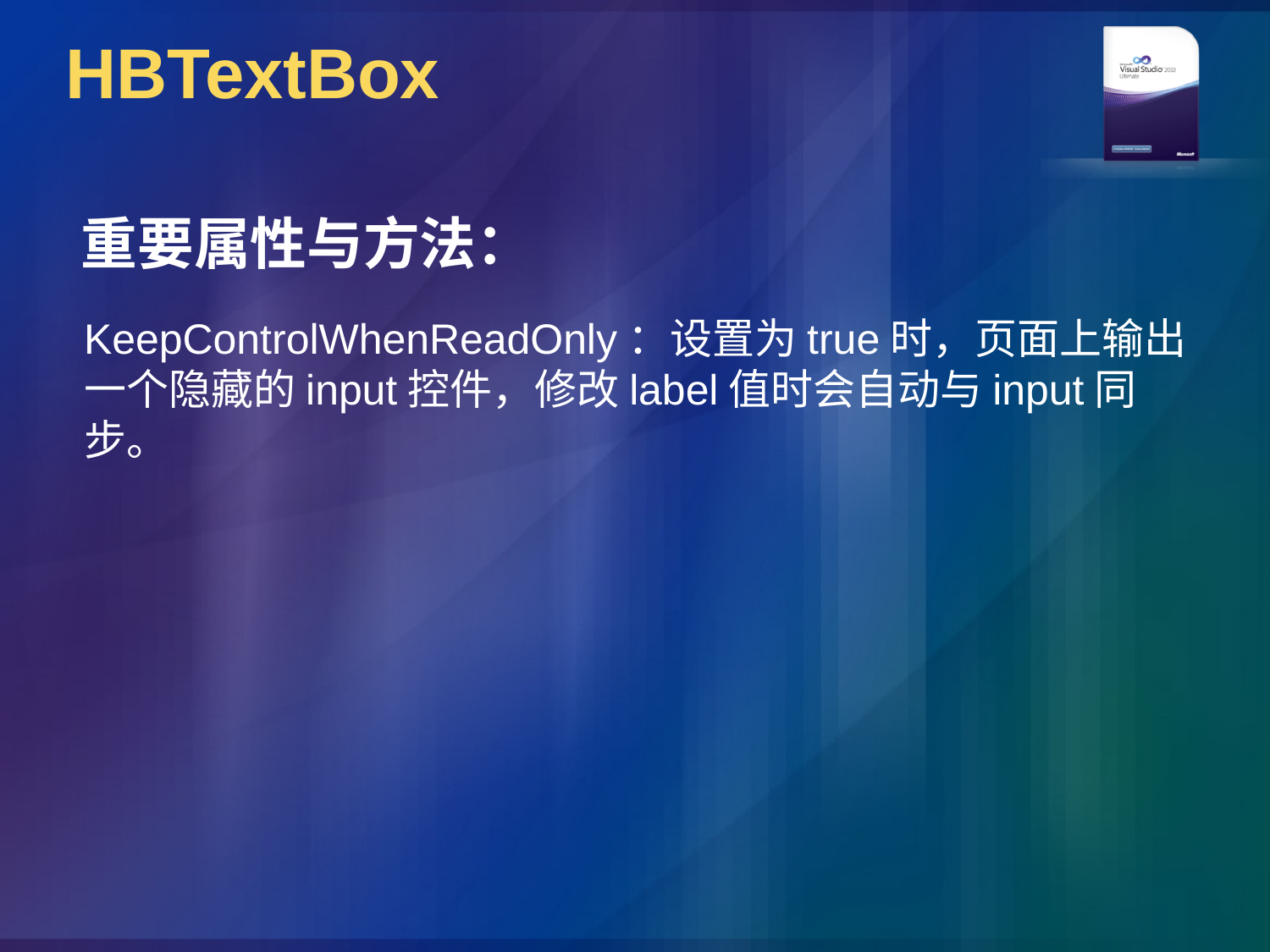

# HBTextBox
重要属性与方法：
KeepControlWhenReadOnly：设置为true时，页面上输出一个隐藏的input控件，修改label值时会自动与input同步。